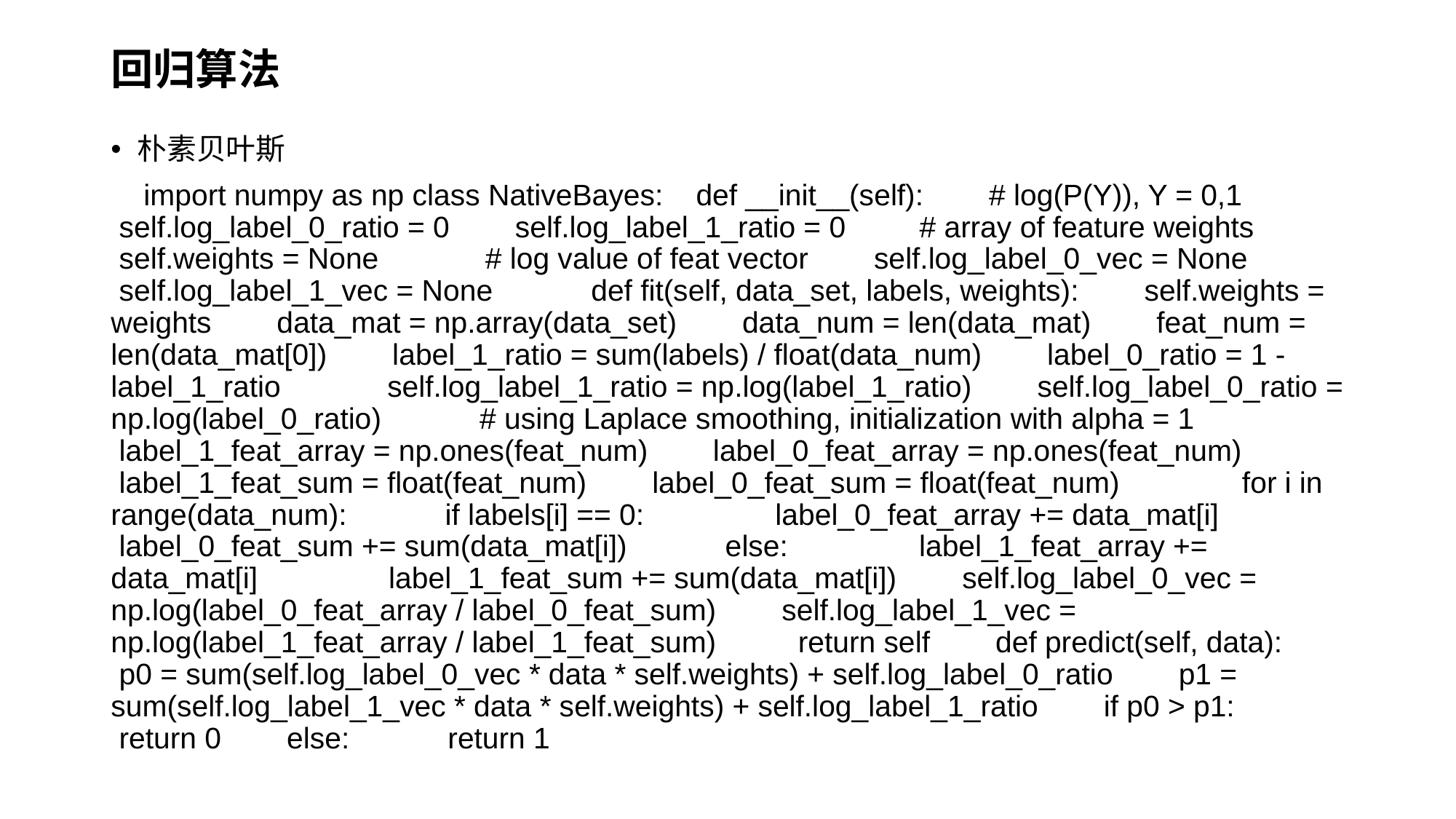

# 回归算法
朴素贝叶斯
    import numpy as np class NativeBayes:    def __init__(self):        # log(P(Y)), Y = 0,1        self.log_label_0_ratio = 0        self.log_label_1_ratio = 0         # array of feature weights        self.weights = None             # log value of feat vector        self.log_label_0_vec = None        self.log_label_1_vec = None            def fit(self, data_set, labels, weights):        self.weights = weights        data_mat = np.array(data_set)        data_num = len(data_mat)        feat_num = len(data_mat[0])        label_1_ratio = sum(labels) / float(data_num)        label_0_ratio = 1 - label_1_ratio             self.log_label_1_ratio = np.log(label_1_ratio)        self.log_label_0_ratio = np.log(label_0_ratio)            # using Laplace smoothing, initialization with alpha = 1        label_1_feat_array = np.ones(feat_num)        label_0_feat_array = np.ones(feat_num)        label_1_feat_sum = float(feat_num)        label_0_feat_sum = float(feat_num)               for i in range(data_num):            if labels[i] == 0:                label_0_feat_array += data_mat[i]                label_0_feat_sum += sum(data_mat[i])            else:                label_1_feat_array += data_mat[i]                label_1_feat_sum += sum(data_mat[i])        self.log_label_0_vec = np.log(label_0_feat_array / label_0_feat_sum)        self.log_label_1_vec = np.log(label_1_feat_array / label_1_feat_sum)          return self        def predict(self, data):        p0 = sum(self.log_label_0_vec * data * self.weights) + self.log_label_0_ratio        p1 = sum(self.log_label_1_vec * data * self.weights) + self.log_label_1_ratio        if p0 > p1:            return 0        else:            return 1